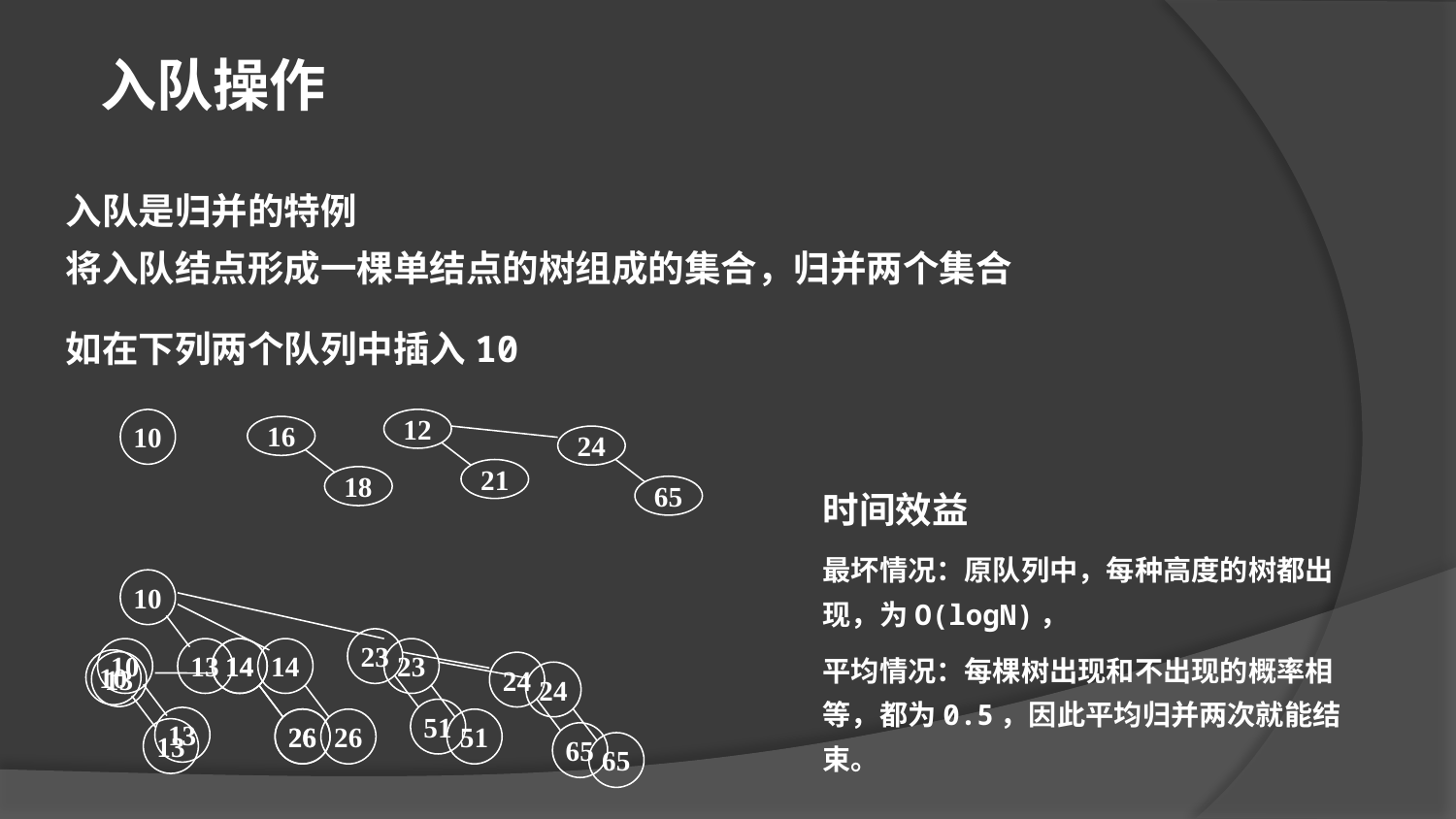

入队操作
入队是归并的特例
将入队结点形成一棵单结点的树组成的集合，归并两个集合
如在下列两个队列中插入10
10
12

24

21

65
16

18
时间效益
最坏情况：原队列中，每种高度的树都出现，为O(logN)，
平均情况：每棵树出现和不出现的概率相等，都为0.5，因此平均归并两次就能结束。
10

13

14

26
23

24

51

65
23

24

51

65
10

13
14

26

14

26
10

13
13